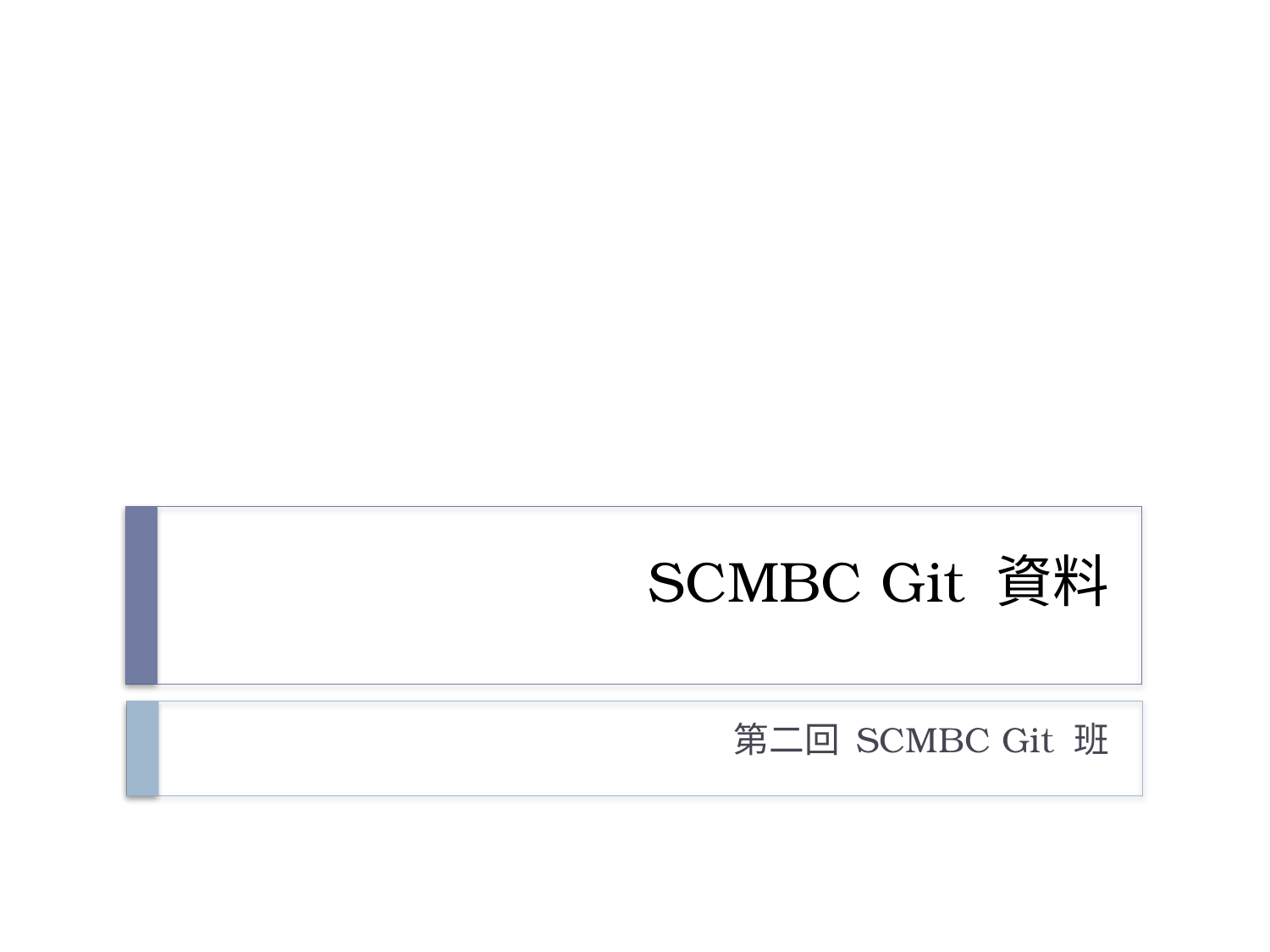

# SCMBC Git 資料
第二回 SCMBC Git 班